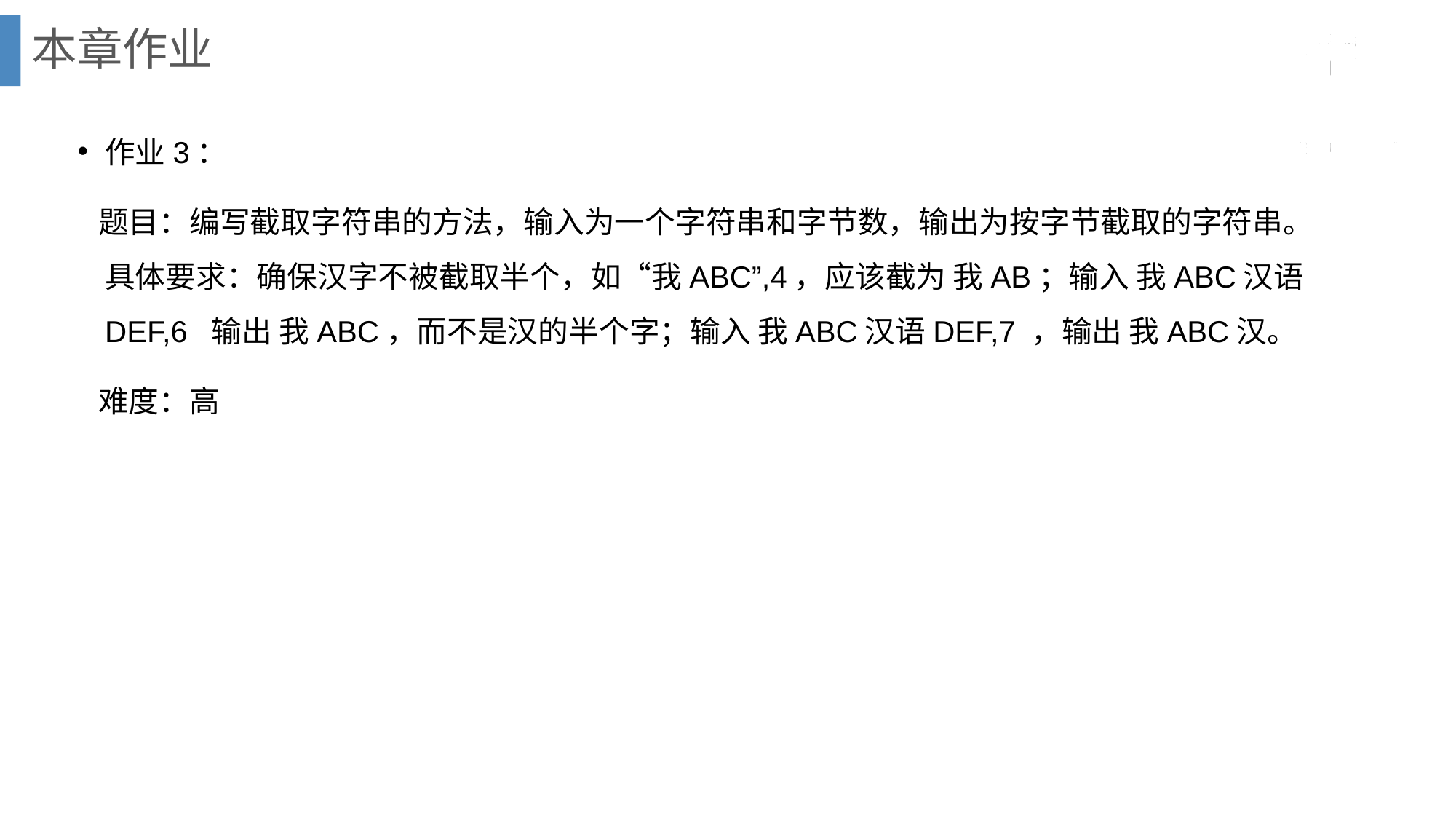

# 本章作业
作业3：
  题目：编写截取字符串的方法，输入为一个字符串和字节数，输出为按字节截取的字符串。具体要求：确保汉字不被截取半个，如“我ABC”,4，应该截为 我AB；输入 我ABC汉语DEF,6  输出 我ABC，而不是汉的半个字；输入 我ABC汉语DEF,7 ，输出 我ABC汉。
  难度：高